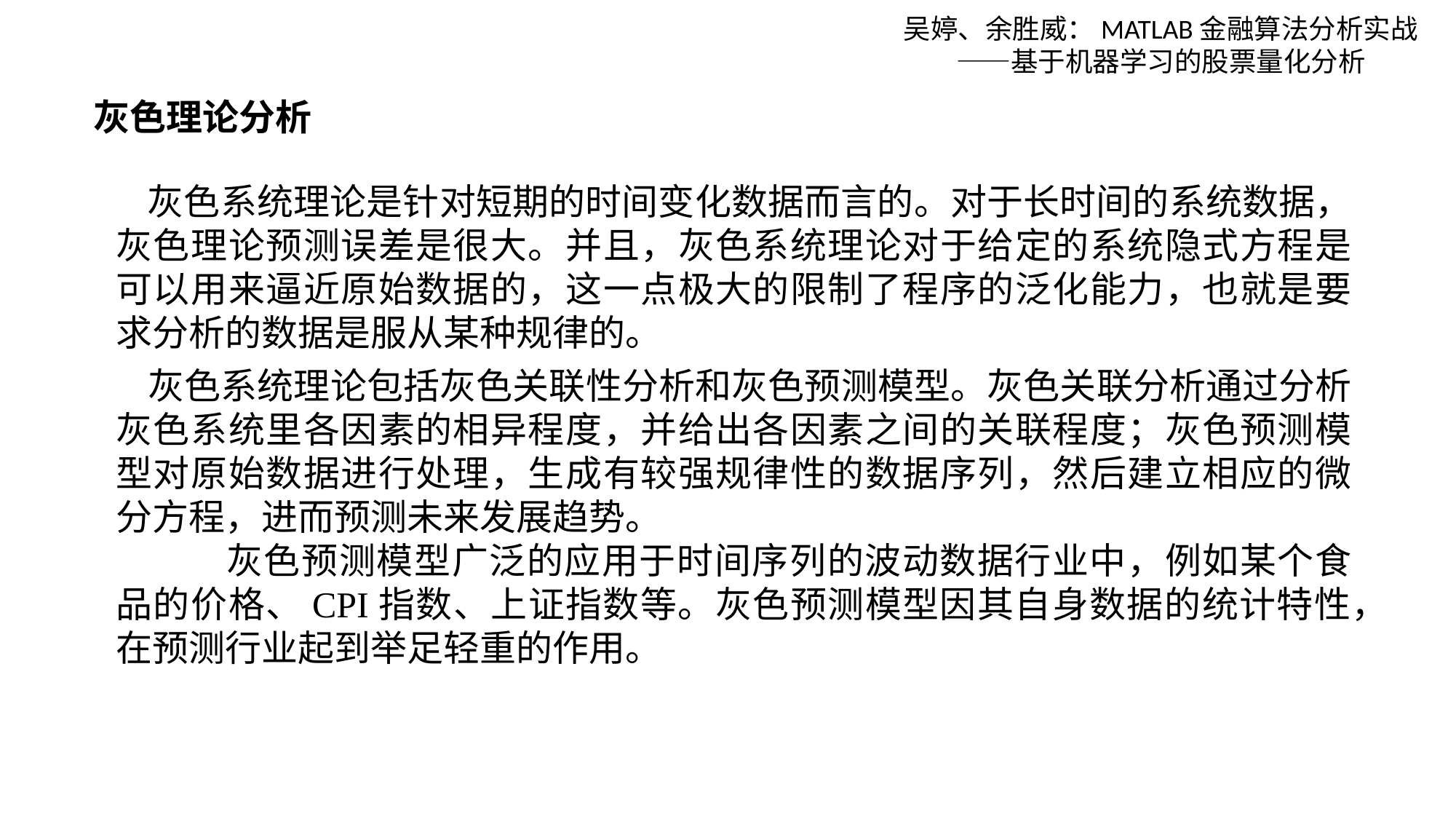

吴婷、余胜威：MATLAB金融算法分析实战——基于机器学习的股票量化分析
灰色理论分析
灰色系统理论是针对短期的时间变化数据而言的。对于长时间的系统数据，灰色理论预测误差是很大。并且，灰色系统理论对于给定的系统隐式方程是可以用来逼近原始数据的，这一点极大的限制了程序的泛化能力，也就是要求分析的数据是服从某种规律的。
灰色系统理论包括灰色关联性分析和灰色预测模型。灰色关联分析通过分析灰色系统里各因素的相异程度，并给出各因素之间的关联程度；灰色预测模型对原始数据进行处理，生成有较强规律性的数据序列，然后建立相应的微分方程，进而预测未来发展趋势。
	灰色预测模型广泛的应用于时间序列的波动数据行业中，例如某个食品的价格、CPI指数、上证指数等。灰色预测模型因其自身数据的统计特性，在预测行业起到举足轻重的作用。